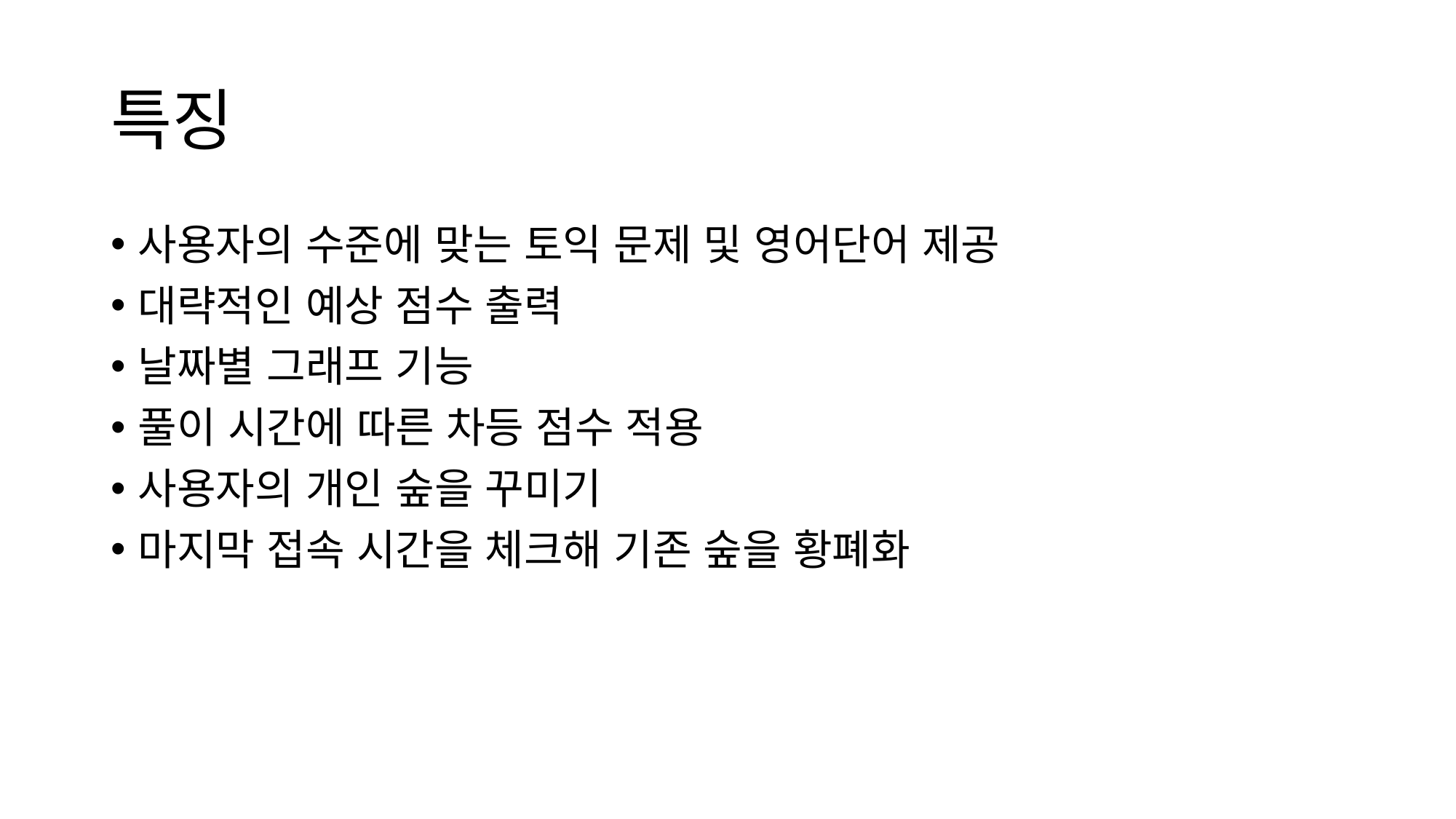

# 특징
사용자의 수준에 맞는 토익 문제 및 영어단어 제공
대략적인 예상 점수 출력
날짜별 그래프 기능
풀이 시간에 따른 차등 점수 적용
사용자의 개인 숲을 꾸미기
마지막 접속 시간을 체크해 기존 숲을 황폐화